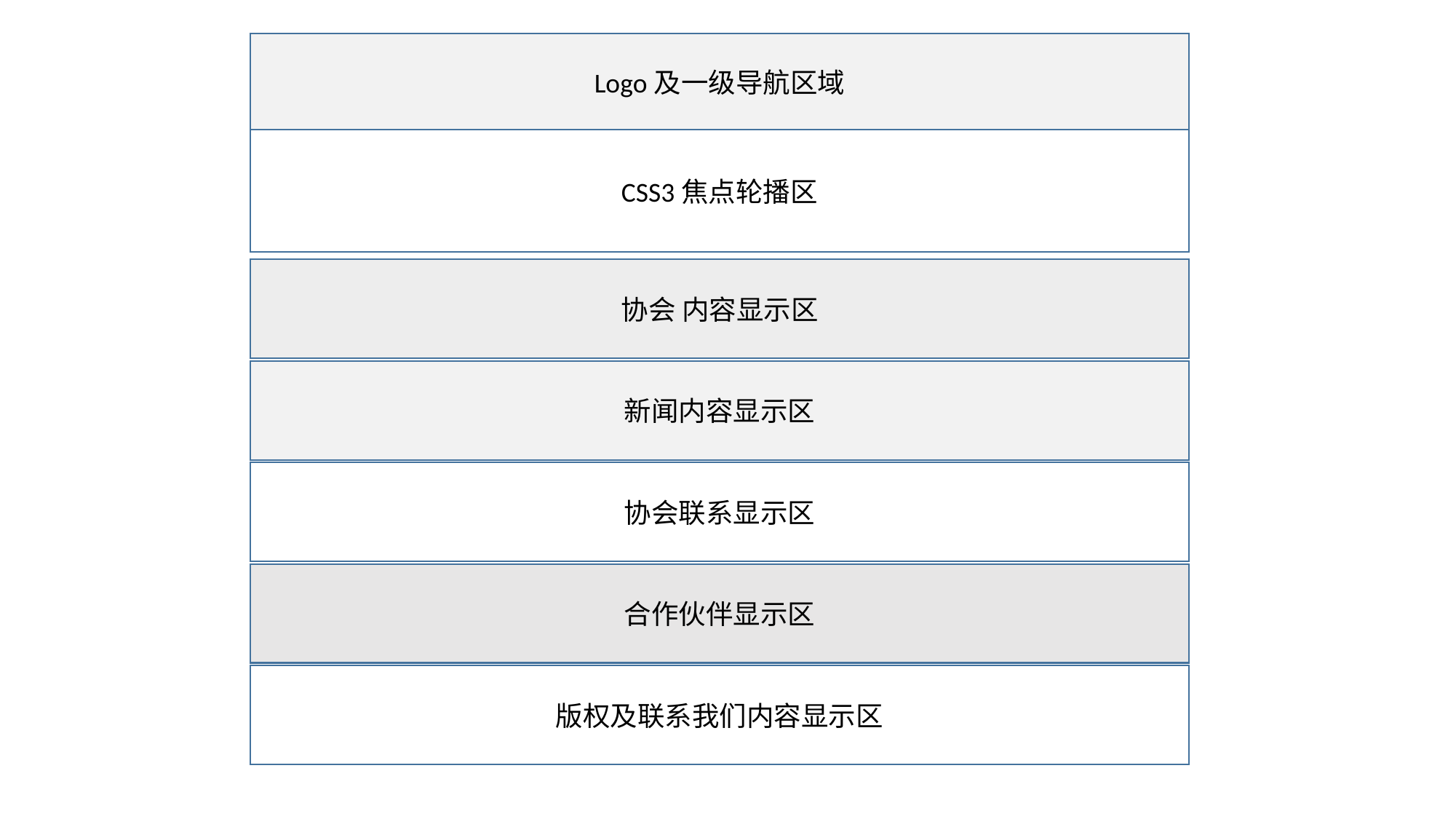

Logo及一级导航区域
CSS3焦点轮播区
协会 内容显示区
新闻内容显示区
协会联系显示区
合作伙伴显示区
版权及联系我们内容显示区